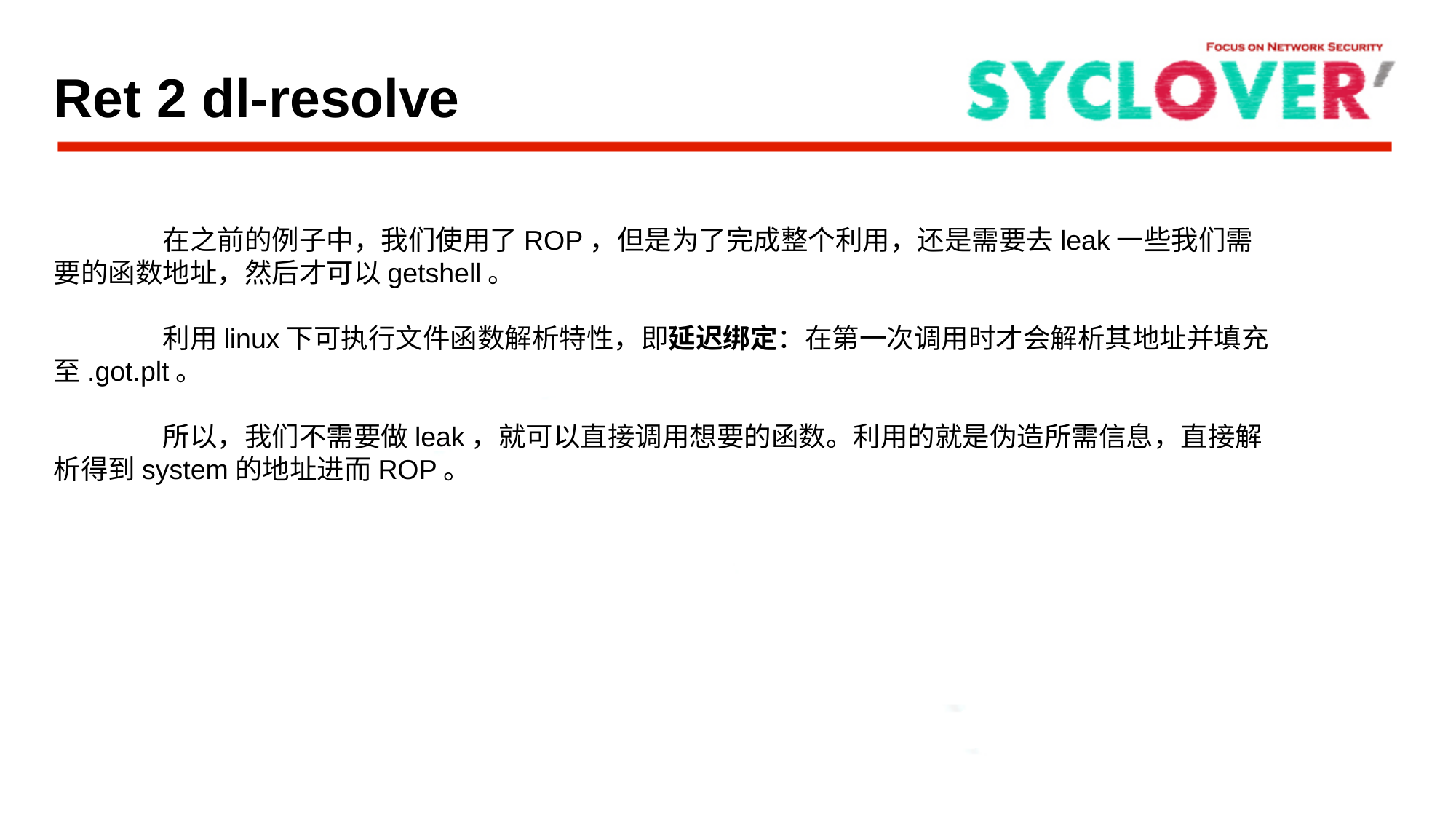

Ret 2 dl-resolve
	在之前的例子中，我们使用了ROP，但是为了完成整个利用，还是需要去leak一些我们需要的函数地址，然后才可以getshell。

	利用linux下可执行文件函数解析特性，即延迟绑定：在第一次调用时才会解析其地址并填充至.got.plt。

	所以，我们不需要做leak，就可以直接调用想要的函数。利用的就是伪造所需信息，直接解析得到system的地址进而ROP。